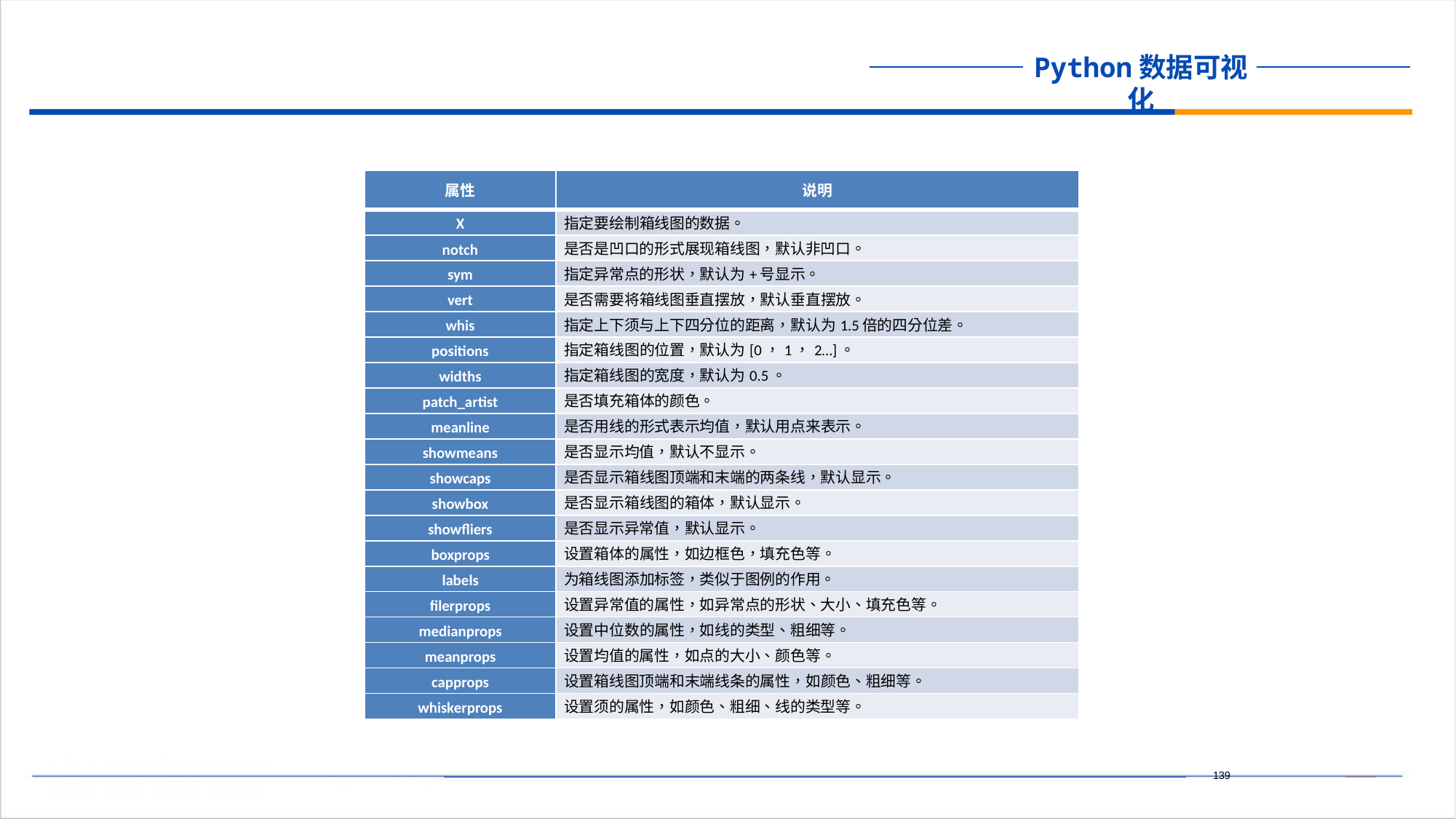

| 属性 | 说明 |
| --- | --- |
| X | 指定要绘制箱线图的数据。 |
| notch | 是否是凹口的形式展现箱线图，默认非凹口。 |
| sym | 指定异常点的形状，默认为+号显示。 |
| vert | 是否需要将箱线图垂直摆放，默认垂直摆放。 |
| whis | 指定上下须与上下四分位的距离，默认为1.5倍的四分位差。 |
| positions | 指定箱线图的位置，默认为[0，1，2…]。 |
| widths | 指定箱线图的宽度，默认为0.5。 |
| patch\_artist | 是否填充箱体的颜色。 |
| meanline | 是否用线的形式表示均值，默认用点来表示。 |
| showmeans | 是否显示均值，默认不显示。 |
| showcaps | 是否显示箱线图顶端和末端的两条线，默认显示。 |
| showbox | 是否显示箱线图的箱体，默认显示。 |
| showfliers | 是否显示异常值，默认显示。 |
| boxprops | 设置箱体的属性，如边框色，填充色等。 |
| labels | 为箱线图添加标签，类似于图例的作用。 |
| filerprops | 设置异常值的属性，如异常点的形状、大小、填充色等。 |
| medianprops | 设置中位数的属性，如线的类型、粗细等。 |
| meanprops | 设置均值的属性，如点的大小、颜色等。 |
| capprops | 设置箱线图顶端和末端线条的属性，如颜色、粗细等。 |
| whiskerprops | 设置须的属性，如颜色、粗细、线的类型等。 |